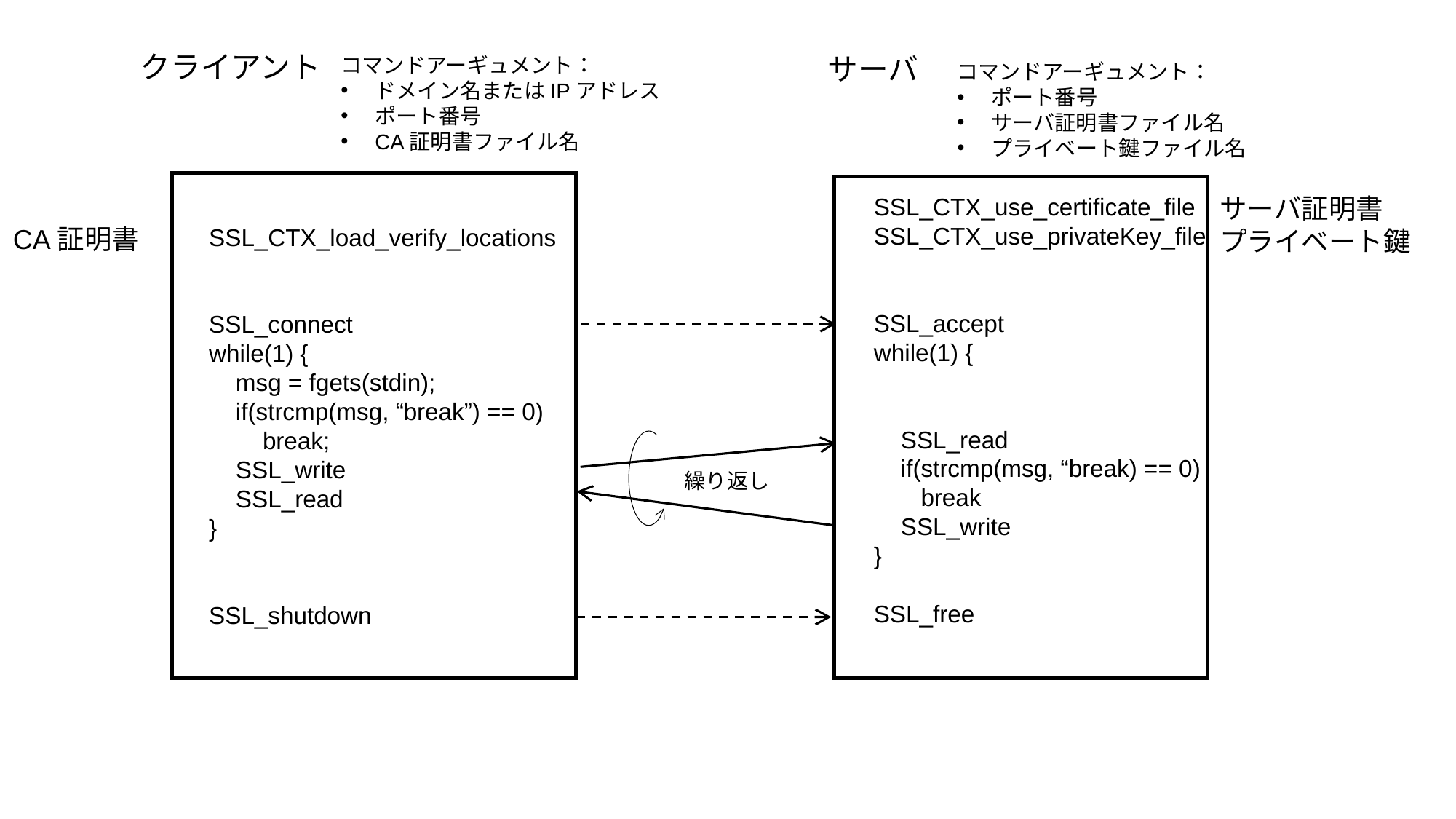

クライアント
サーバ
コマンドアーギュメント：
ドメイン名またはIPアドレス
ポート番号
CA証明書ファイル名
コマンドアーギュメント：
ポート番号
サーバ証明書ファイル名
プライベート鍵ファイル名

SSL_CTX_use_certificate_file
SSL_CTX_use_privateKey_file

SSL_accept
while(1) {

    SSL_read
    if(strcmp(msg, “break) == 0)
       break
    SSL_write
}

SSL_free
サーバ証明書
プライベート鍵
CA証明書
SSL_CTX_load_verify_locations

SSL_connect
while(1) {
    msg = fgets(stdin);
    if(strcmp(msg, “break”) == 0)
        break;
    SSL_write
    SSL_read
}

SSL_shutdown

繰り返し